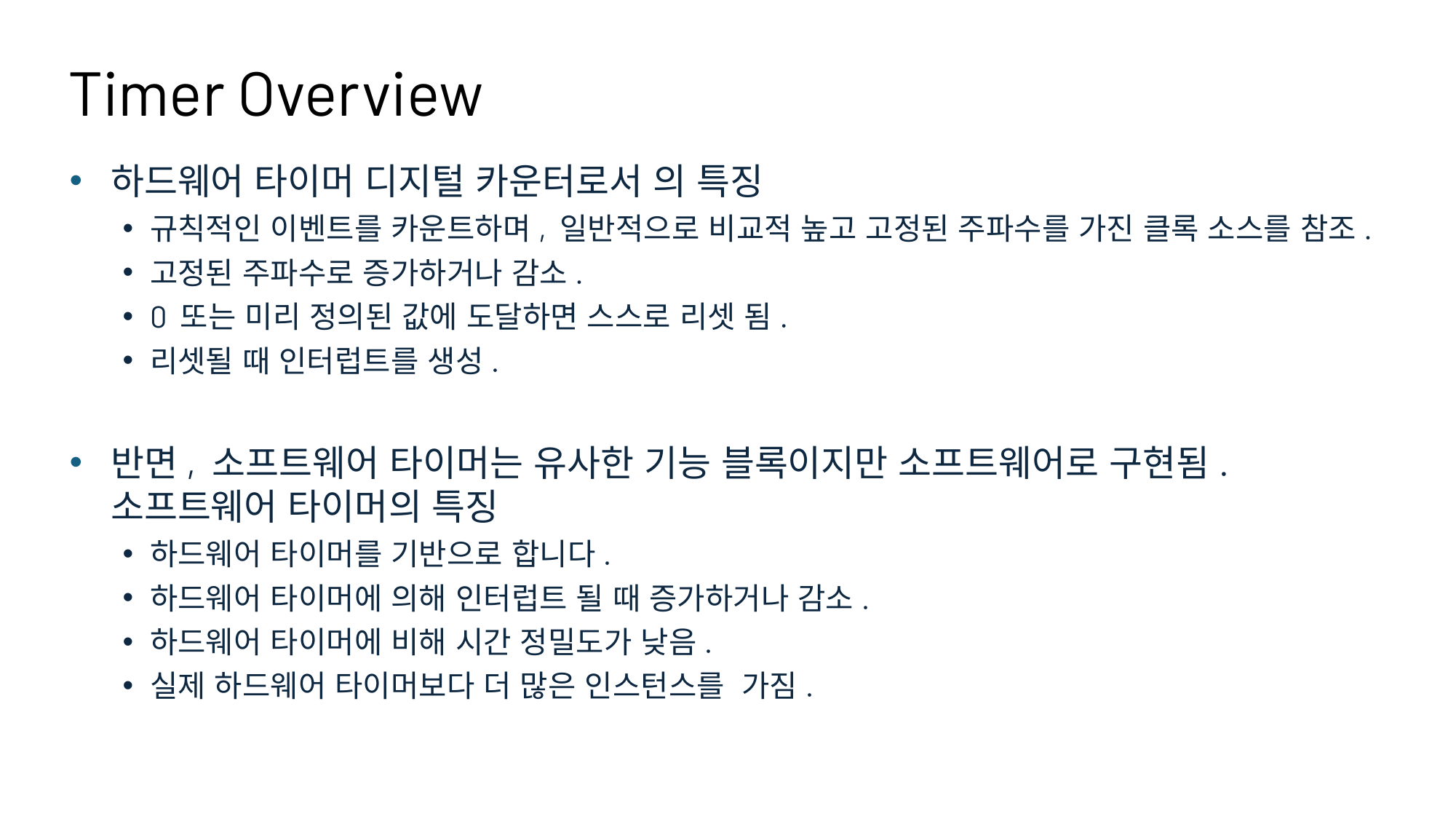

# Timer Overview
하드웨어 타이머 디지털 카운터로서 의 특징
규칙적인 이벤트를 카운트하며, 일반적으로 비교적 높고 고정된 주파수를 가진 클록 소스를 참조.
고정된 주파수로 증가하거나 감소.
0 또는 미리 정의된 값에 도달하면 스스로 리셋 됨.
리셋될 때 인터럽트를 생성.

반면, 소프트웨어 타이머는 유사한 기능 블록이지만 소프트웨어로 구현됨. 소프트웨어 타이머의 특징
하드웨어 타이머를 기반으로 합니다.
하드웨어 타이머에 의해 인터럽트 될 때 증가하거나 감소.
하드웨어 타이머에 비해 시간 정밀도가 낮음.
실제 하드웨어 타이머보다 더 많은 인스턴스를  가짐.